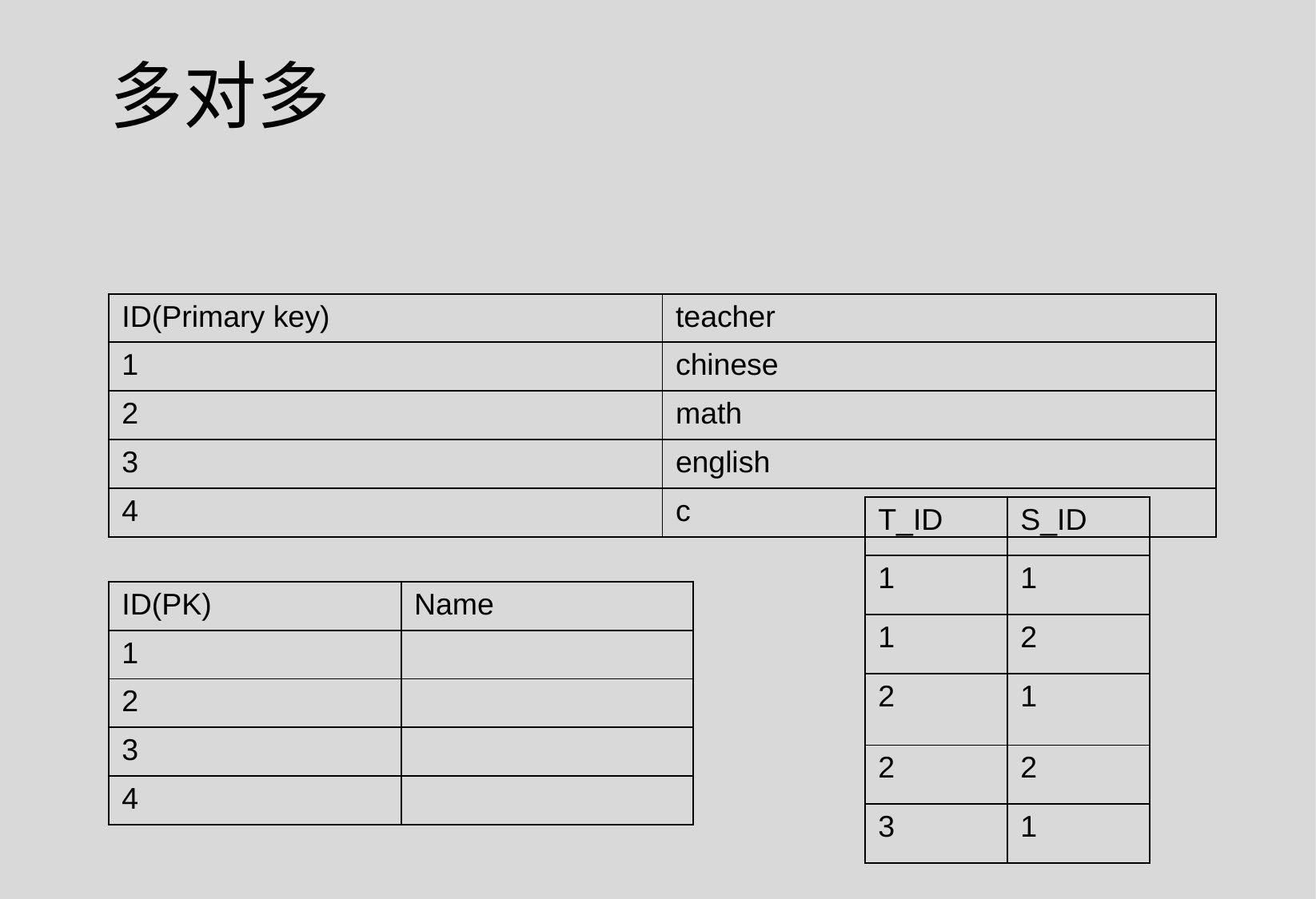

多对多
| ID(Primary key) | teacher |
| --- | --- |
| 1 | chinese |
| 2 | math |
| 3 | english |
| 4 | c |
| T\_ID | S\_ID |
| --- | --- |
| 1 | 1 |
| 1 | 2 |
| 2 | 1 |
| 2 | 2 |
| 3 | 1 |
| ID(PK) | Name |
| --- | --- |
| 1 |  |
| 2 |  |
| 3 |  |
| 4 |  |